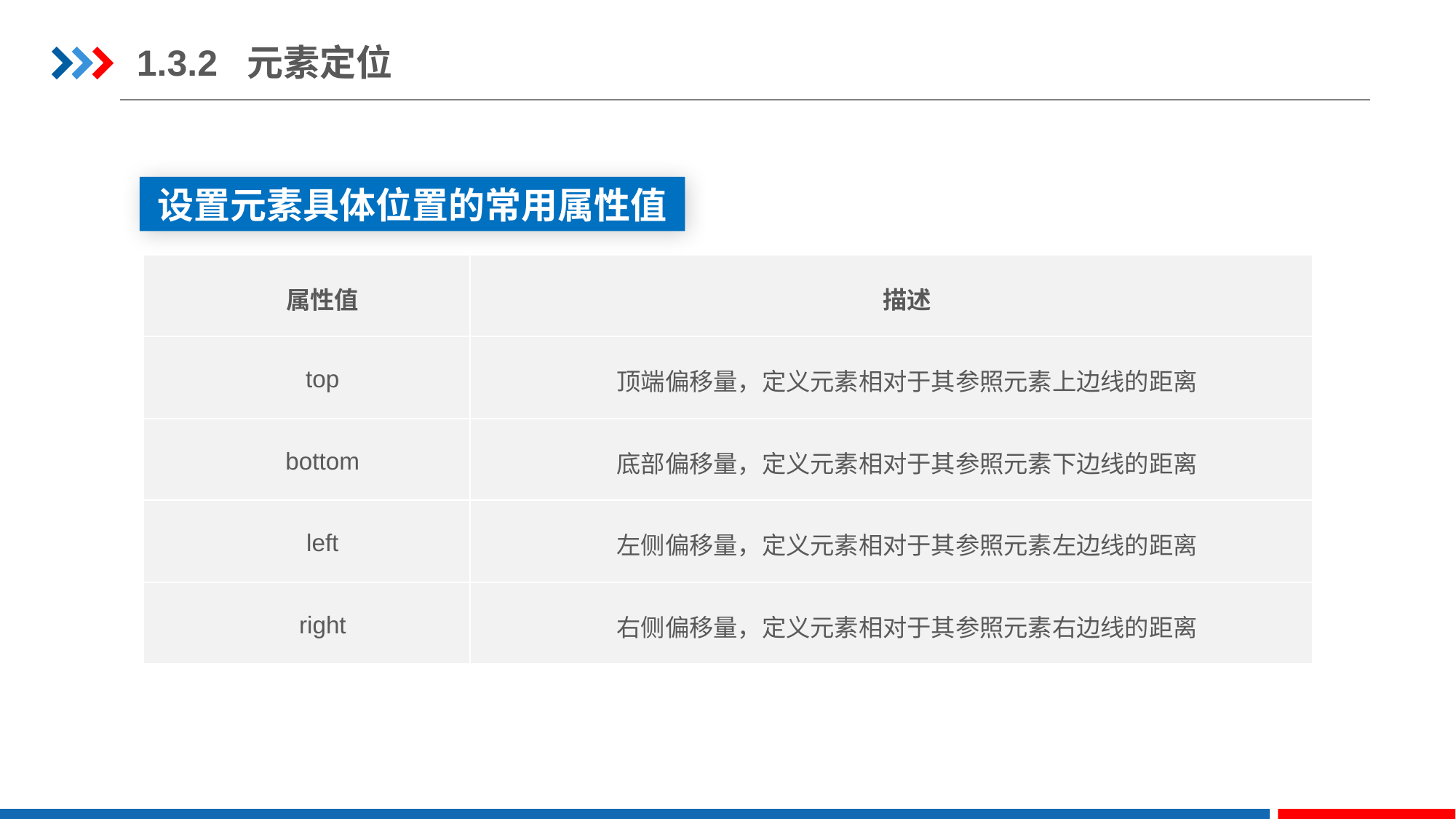

1.3.2  元素定位
设置元素具体位置的常用属性值
| 属性值 | 描述 |
| --- | --- |
| top | 顶端偏移量，定义元素相对于其参照元素上边线的距离 |
| bottom | 底部偏移量，定义元素相对于其参照元素下边线的距离 |
| left | 左侧偏移量，定义元素相对于其参照元素左边线的距离 |
| right | 右侧偏移量，定义元素相对于其参照元素右边线的距离 |